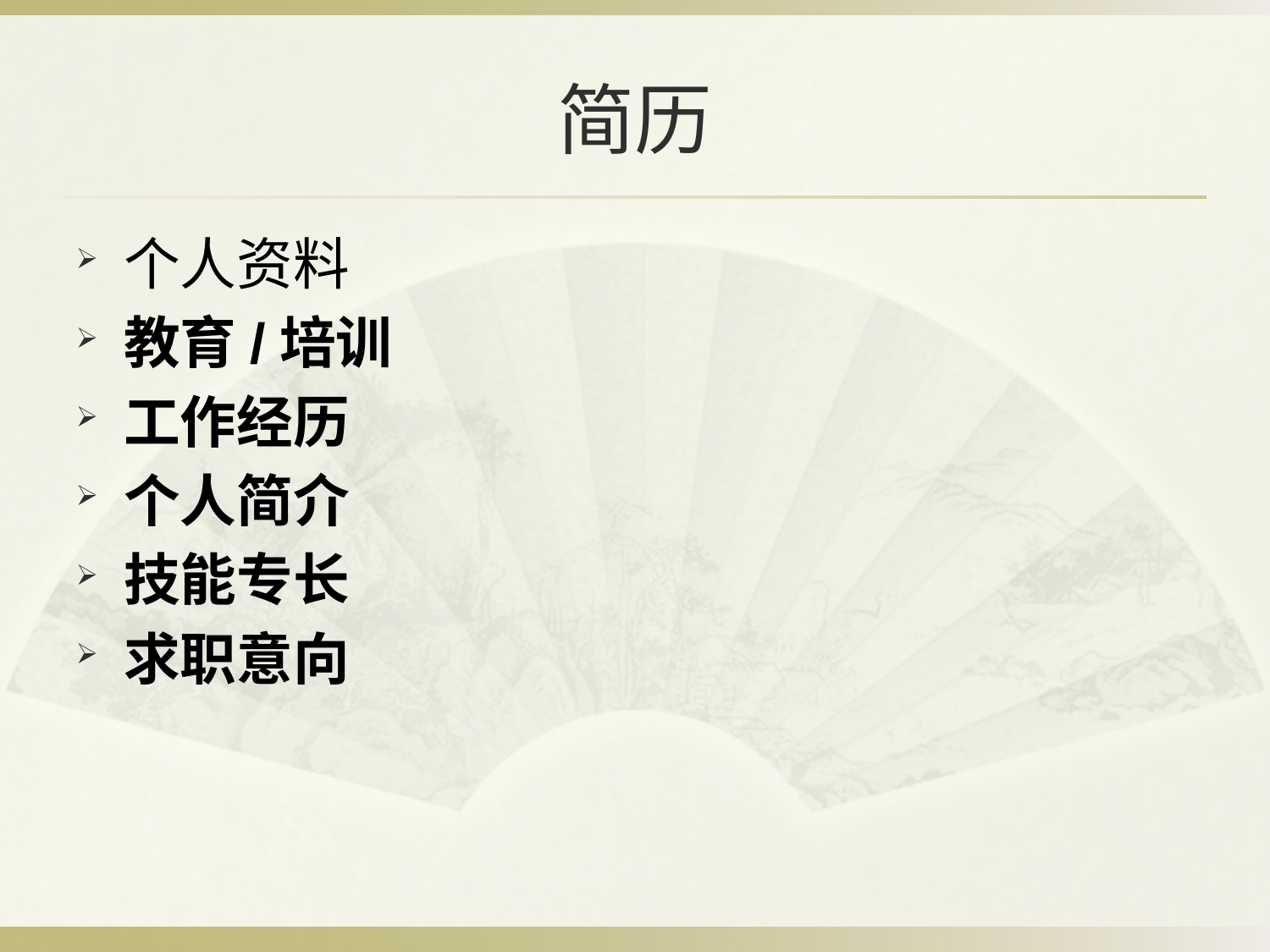

# 简历
个人资料
教育/培训
工作经历
个人简介
技能专长
求职意向